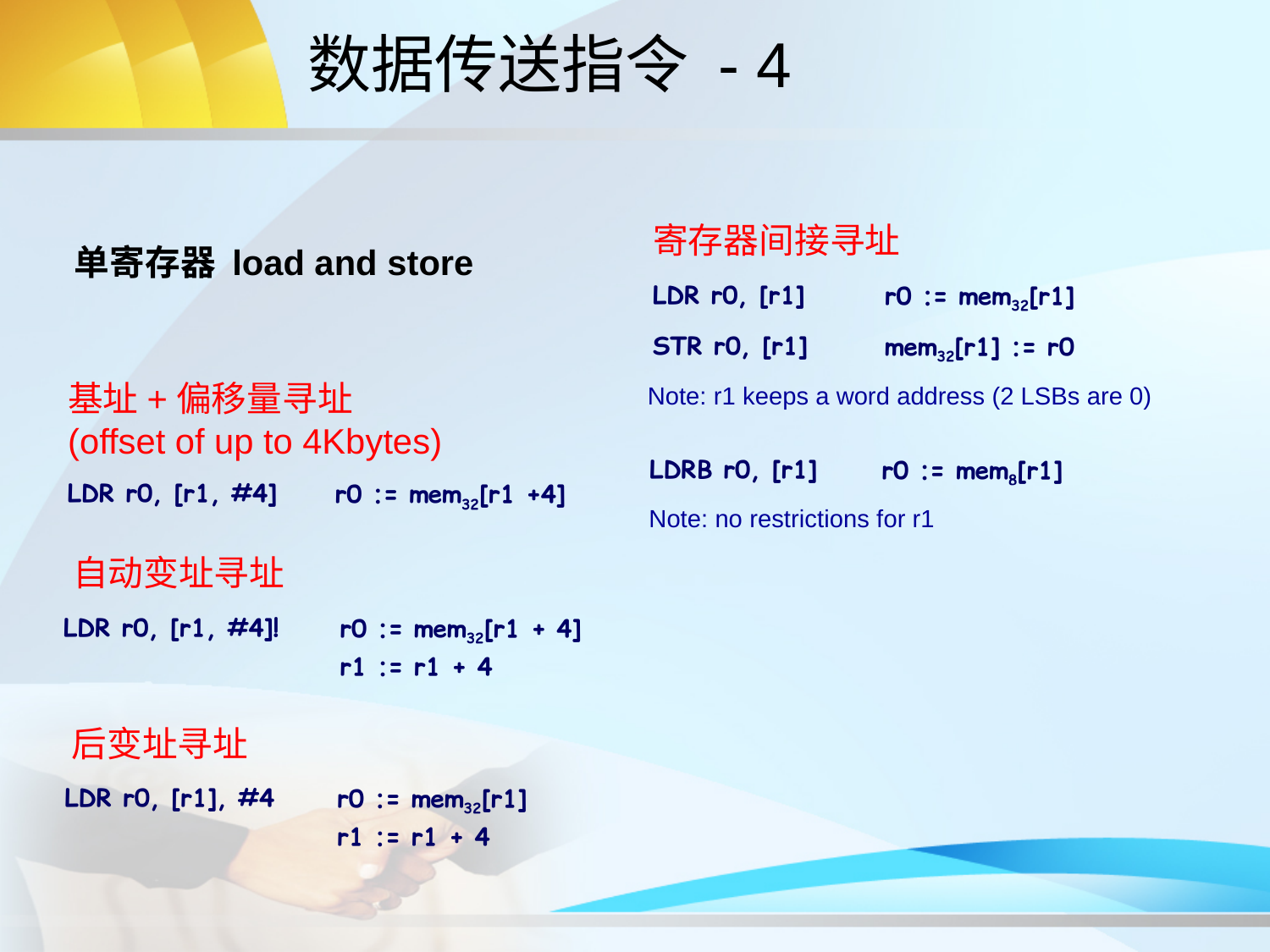

# 数据传送指令 - 4
寄存器间接寻址
单寄存器 load and store
LDR r0, [r1]
r0 := mem32[r1]
STR r0, [r1]
mem32[r1] := r0
基址+偏移量寻址
(offset of up to 4Kbytes)
Note: r1 keeps a word address (2 LSBs are 0)
LDRB r0, [r1]
r0 := mem8[r1]
LDR r0, [r1, #4]
r0 := mem32[r1 +4]
Note: no restrictions for r1
自动变址寻址
LDR r0, [r1, #4]!
r0 := mem32[r1 + 4]
r1 := r1 + 4
后变址寻址
LDR r0, [r1], #4
r0 := mem32[r1]
r1 := r1 + 4